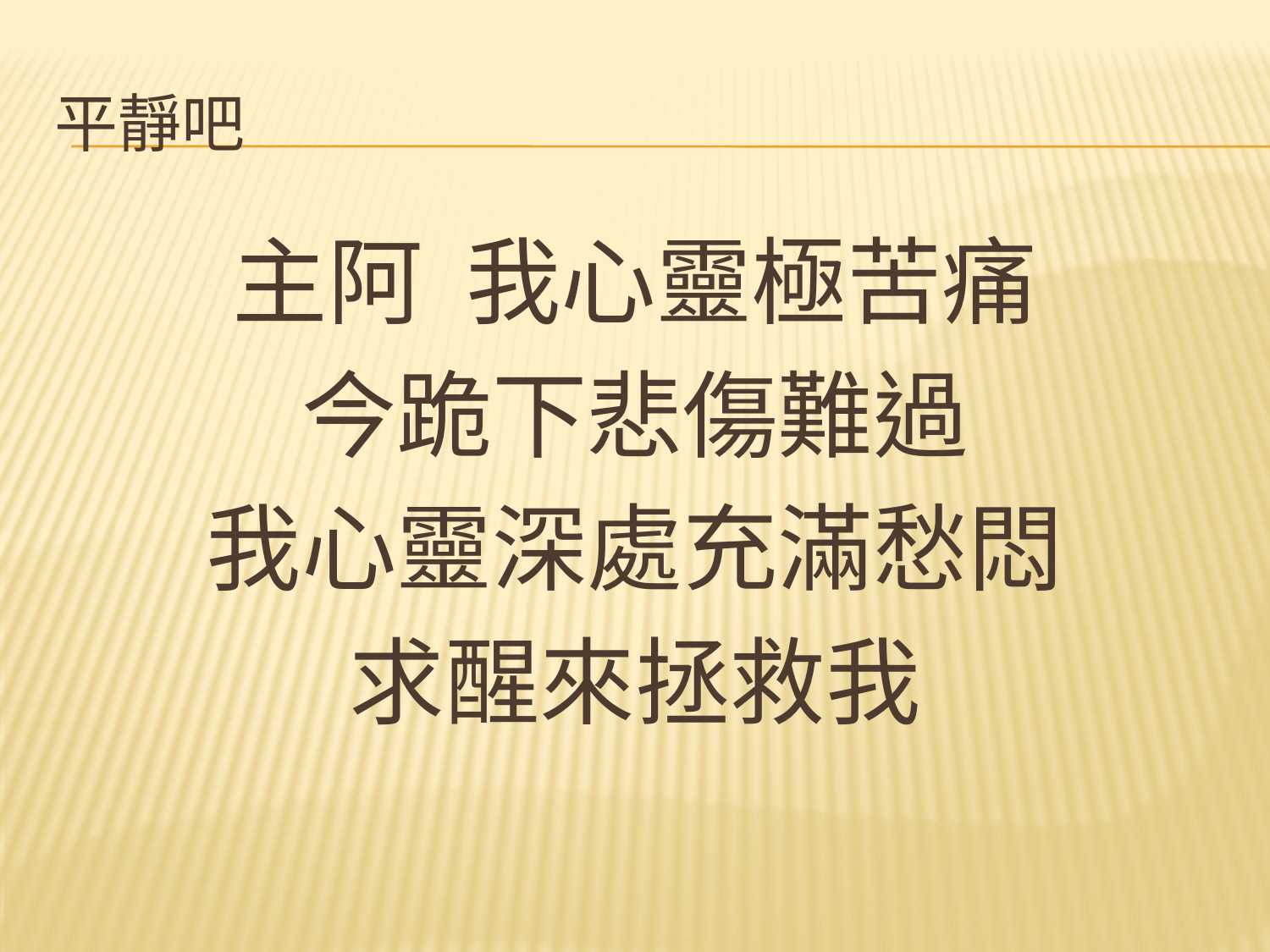

# 平靜吧
主阿  我心靈極苦痛
今跪下悲傷難過
我心靈深處充滿愁悶
求醒來拯救我